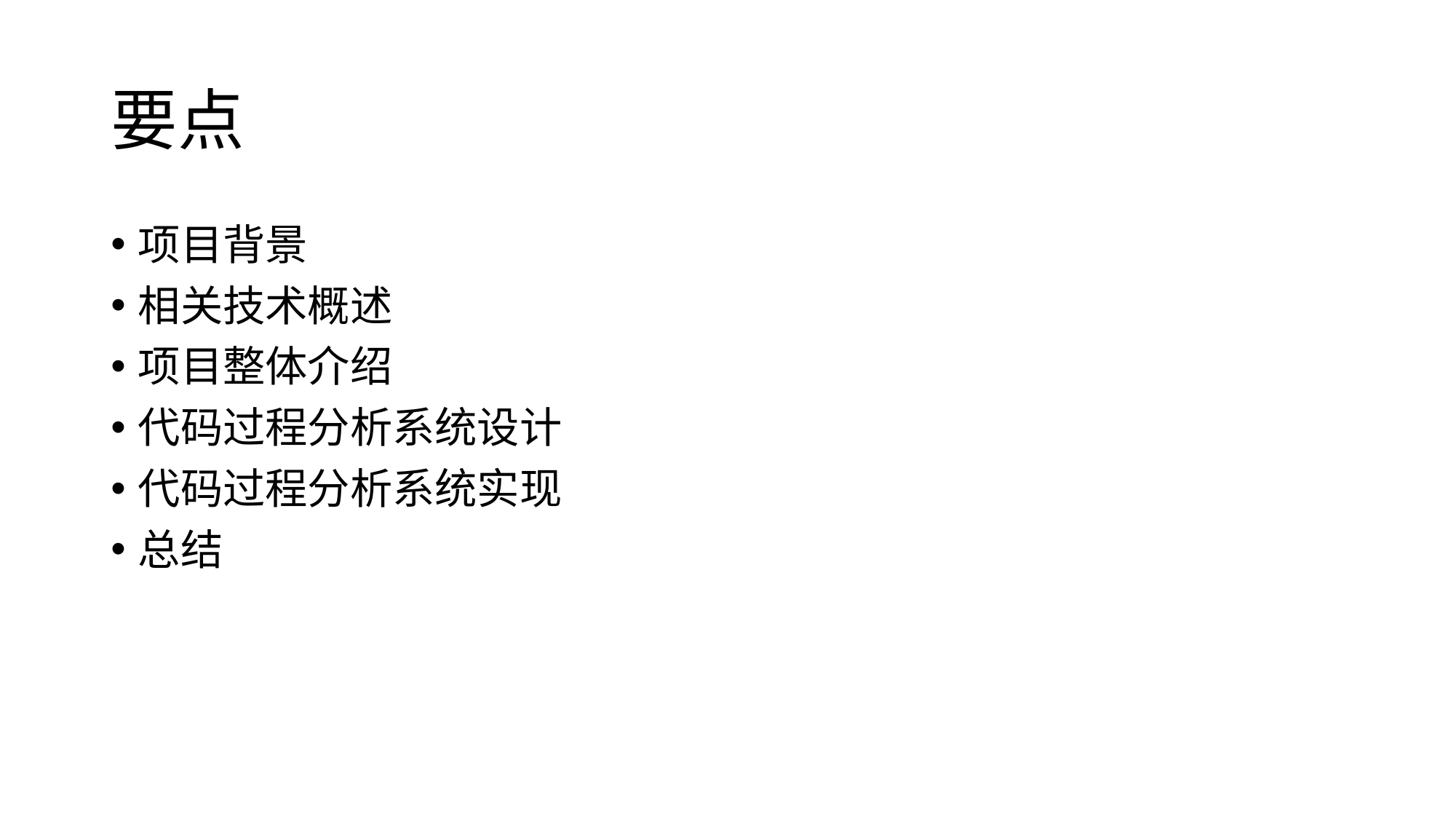

# 要点
项目背景
相关技术概述
项目整体介绍
代码过程分析系统设计
代码过程分析系统实现
总结